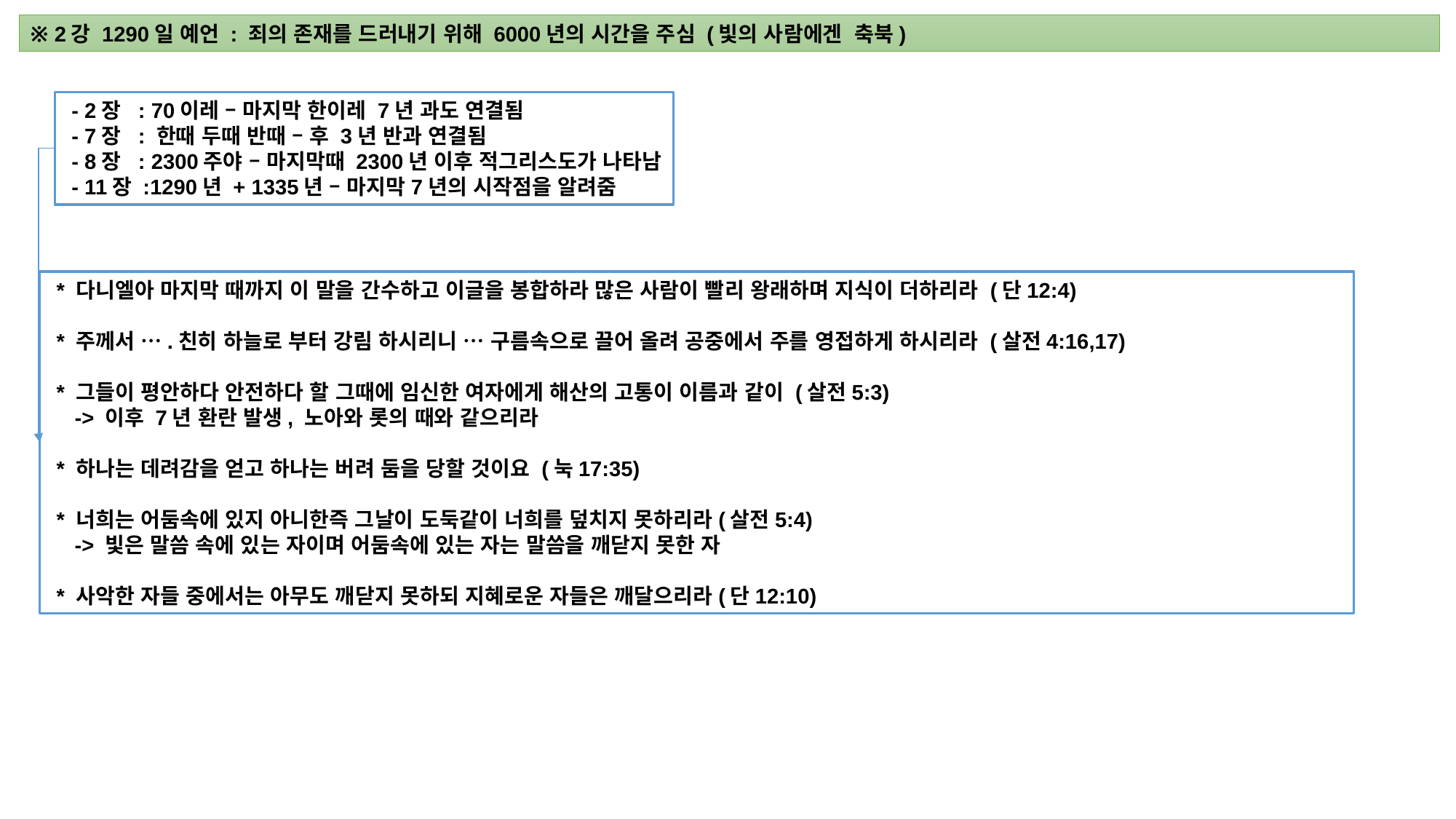

※ 2강 1290일 예언 : 죄의 존재를 드러내기 위해 6000년의 시간을 주심 (빛의 사람에겐  축북)
 - 2장  : 70이레 – 마지막 한이레 7년 과도 연결됨
 - 7장  : 한때 두때 반때 – 후 3년 반과 연결됨
 - 8장  : 2300주야 – 마지막때 2300년 이후 적그리스도가 나타남
 - 11장 :1290년 + 1335년 – 마지막7년의 시작점을 알려줌
 * 다니엘아 마지막 때까지 이 말을 간수하고 이글을 봉합하라 많은 사람이 빨리 왕래하며 지식이 더하리라 (단12:4)

 * 주께서 ….친히 하늘로 부터 강림 하시리니 … 구름속으로 끌어 올려 공중에서 주를 영접하게 하시리라 (살전4:16,17)

 * 그들이 평안하다 안전하다 할 그때에 임신한 여자에게 해산의 고통이 이름과 같이 (살전5:3)
    -> 이후 7년 환란 발생, 노아와 롯의 때와 같으리라

 * 하나는 데려감을 얻고 하나는 버려 둠을 당할 것이요 (눅17:35)

 * 너희는 어둠속에 있지 아니한즉 그날이 도둑같이 너희를 덮치지 못하리라(살전5:4)
    -> 빛은 말씀 속에 있는 자이며 어둠속에 있는 자는 말씀을 깨닫지 못한 자

 * 사악한 자들 중에서는 아무도 깨닫지 못하되 지혜로운 자들은 깨달으리라(단12:10)